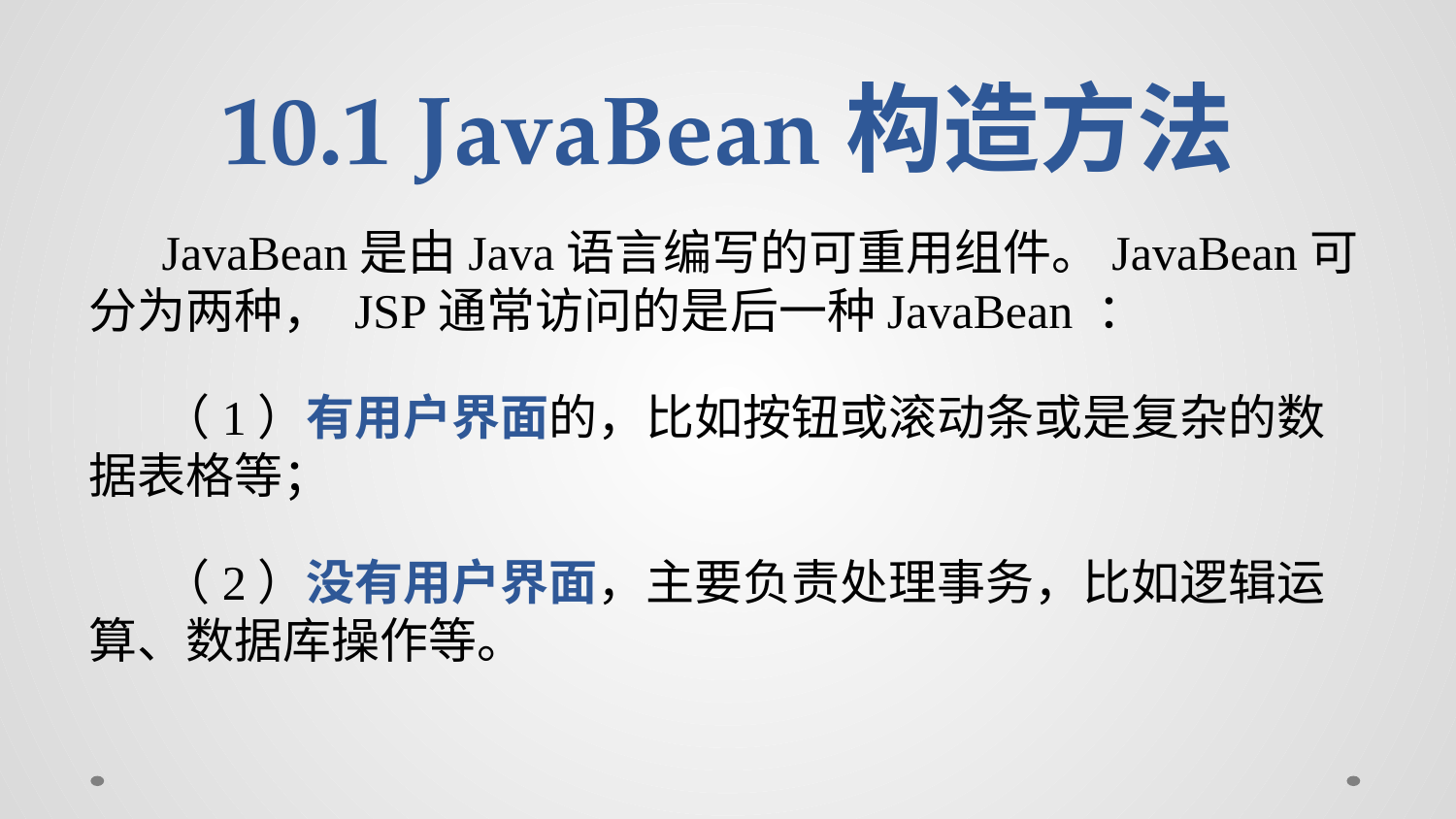

# 10.1 JavaBean构造方法
JavaBean是由Java语言编写的可重用组件。JavaBean可分为两种， JSP通常访问的是后一种JavaBean ：
（1）有用户界面的，比如按钮或滚动条或是复杂的数据表格等；
（2）没有用户界面，主要负责处理事务，比如逻辑运算、数据库操作等。